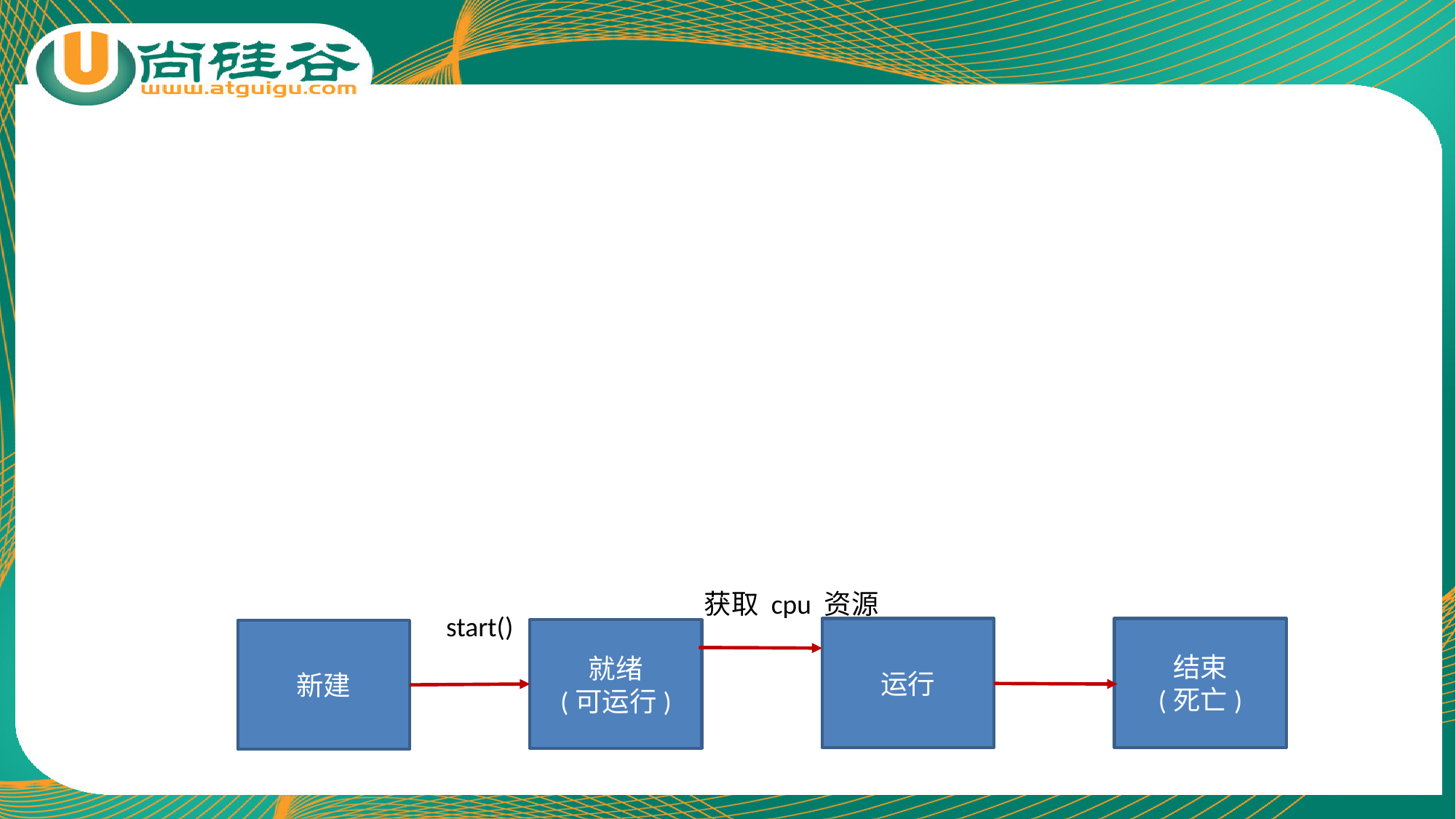

获取 cpu 资源
start()
运行
结束
(死亡)
就绪
(可运行)
新建